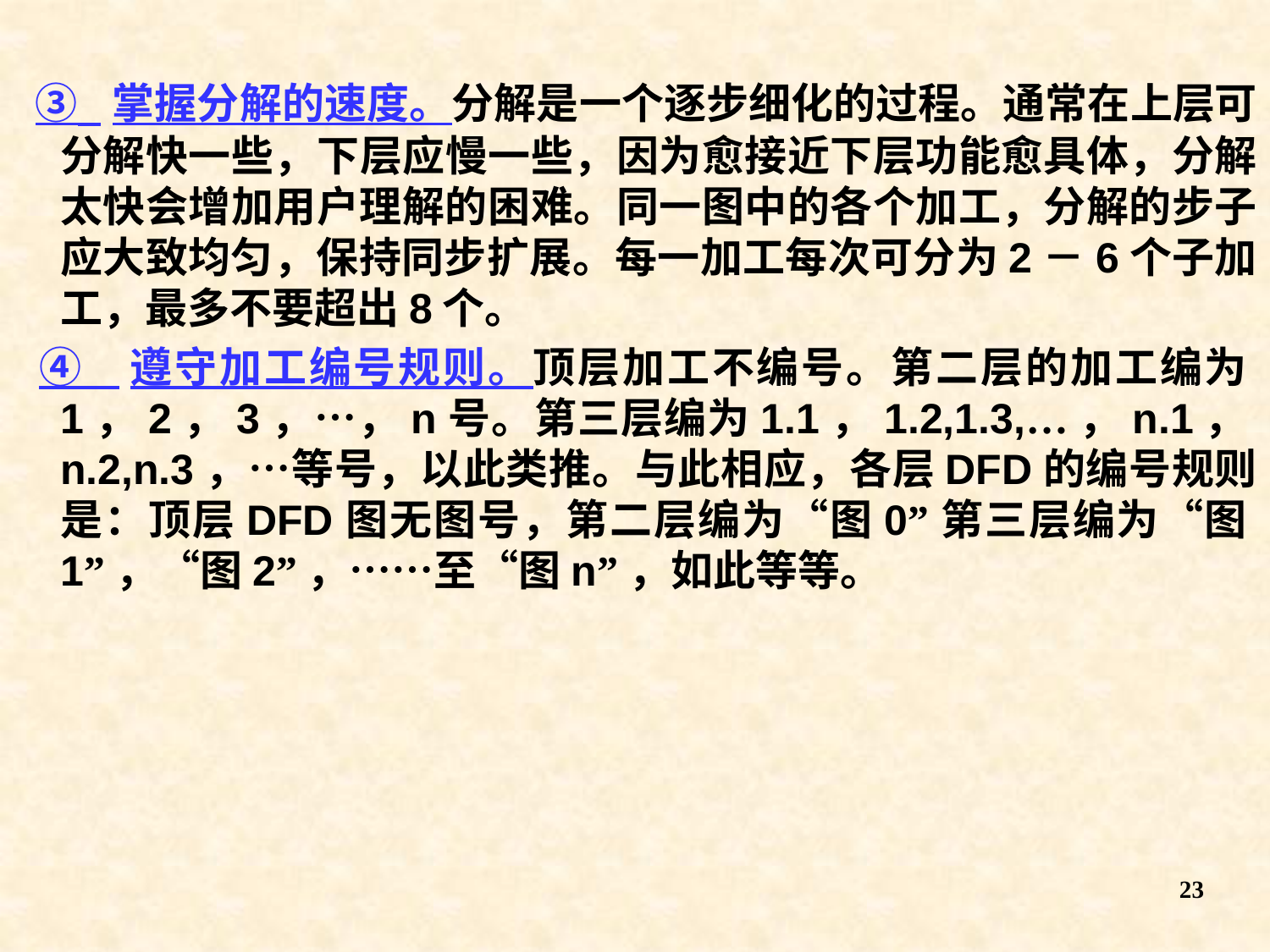

③  掌握分解的速度。分解是一个逐步细化的过程。通常在上层可分解快一些，下层应慢一些，因为愈接近下层功能愈具体，分解太快会增加用户理解的困难。同一图中的各个加工，分解的步子应大致均匀，保持同步扩展。每一加工每次可分为2－6个子加工，最多不要超出8个。
  ④   遵守加工编号规则。顶层加工不编号。第二层的加工编为1，2，3，…，n号。第三层编为1.1，1.2,1.3,…，n.1，n.2,n.3，…等号，以此类推。与此相应，各层DFD的编号规则是：顶层DFD图无图号，第二层编为“图0”第三层编为“图1”，“图2”，……至“图n”，如此等等。
23